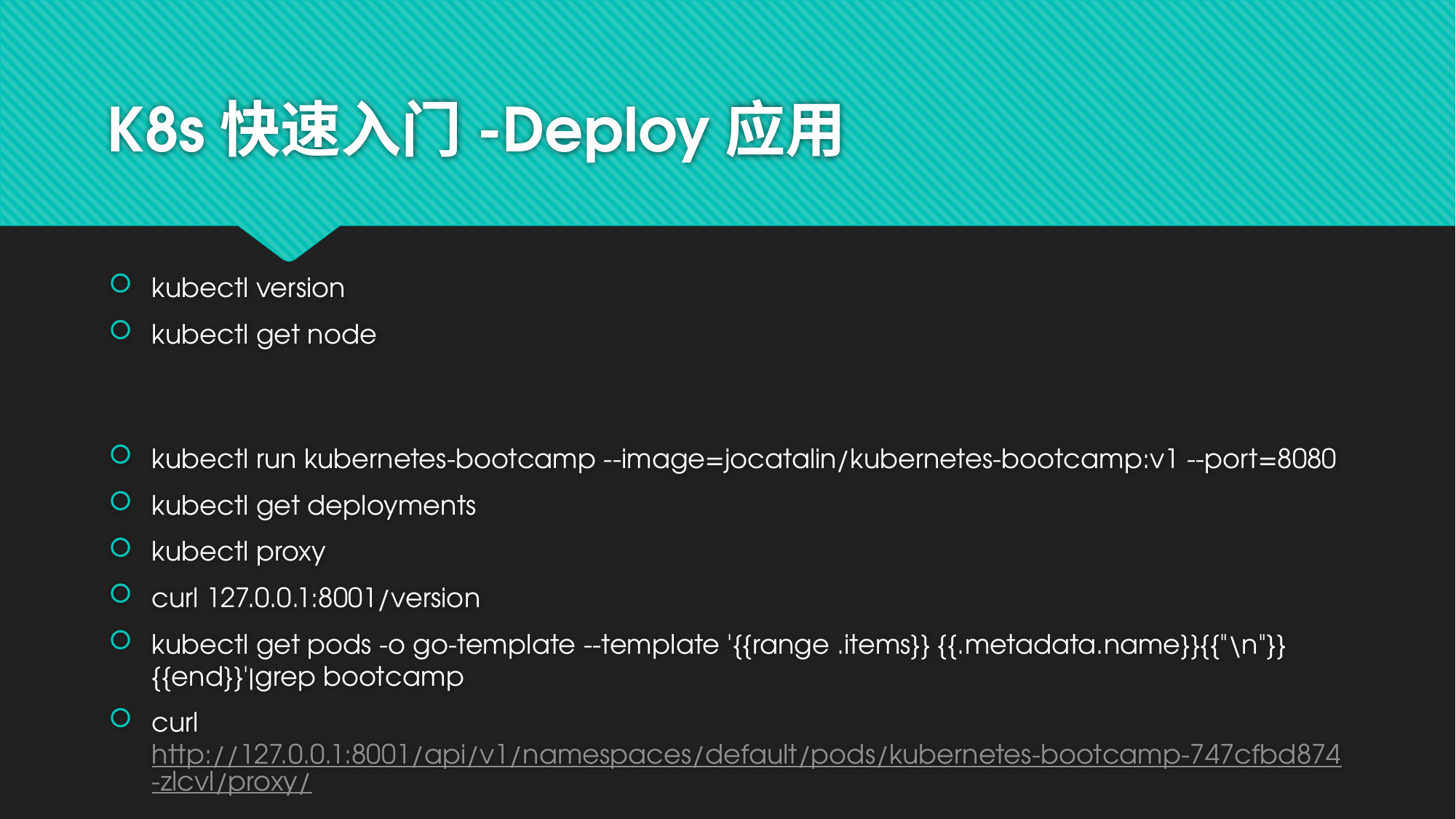

# K8s快速入门-Deploy应用
kubectl version
kubectl get node

kubectl run kubernetes-bootcamp --image=jocatalin/kubernetes-bootcamp:v1 --port=8080
kubectl get deployments
kubectl proxy
curl 127.0.0.1:8001/version
kubectl get pods -o go-template --template '{{range .items}} {{.metadata.name}}{{"\n"}}{{end}}'|grep bootcamp
curl http://127.0.0.1:8001/api/v1/namespaces/default/pods/kubernetes-bootcamp-747cfbd874-zlcvl/proxy/